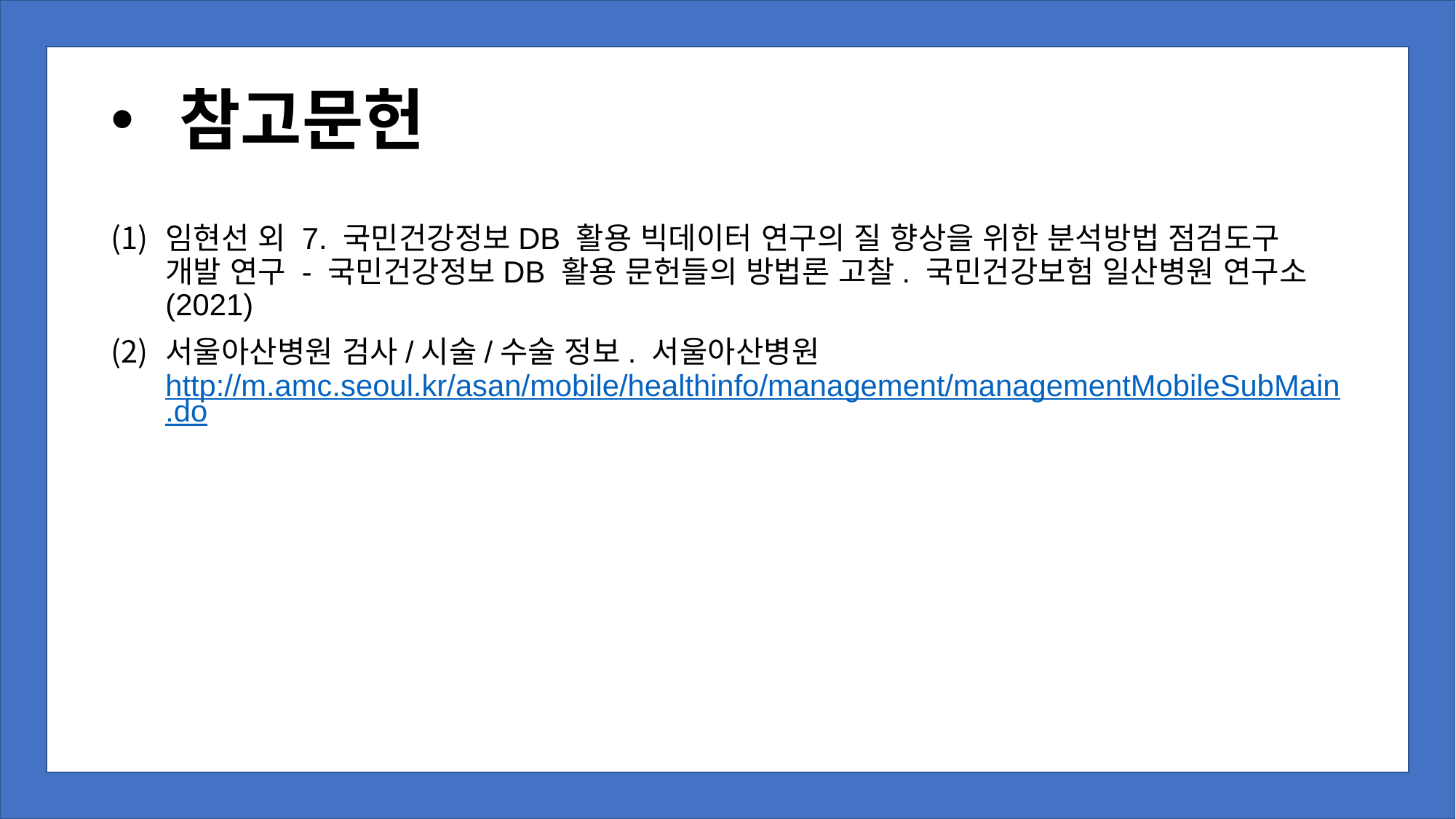

# 참고문헌
임현선 외 7. 국민건강정보DB 활용 빅데이터 연구의 질 향상을 위한 분석방법 점검도구 개발 연구 - 국민건강정보DB 활용 문헌들의 방법론 고찰. 국민건강보험 일산병원 연구소 (2021)
서울아산병원 검사/시술/수술 정보. 서울아산병원 http://m.amc.seoul.kr/asan/mobile/healthinfo/management/managementMobileSubMain.do